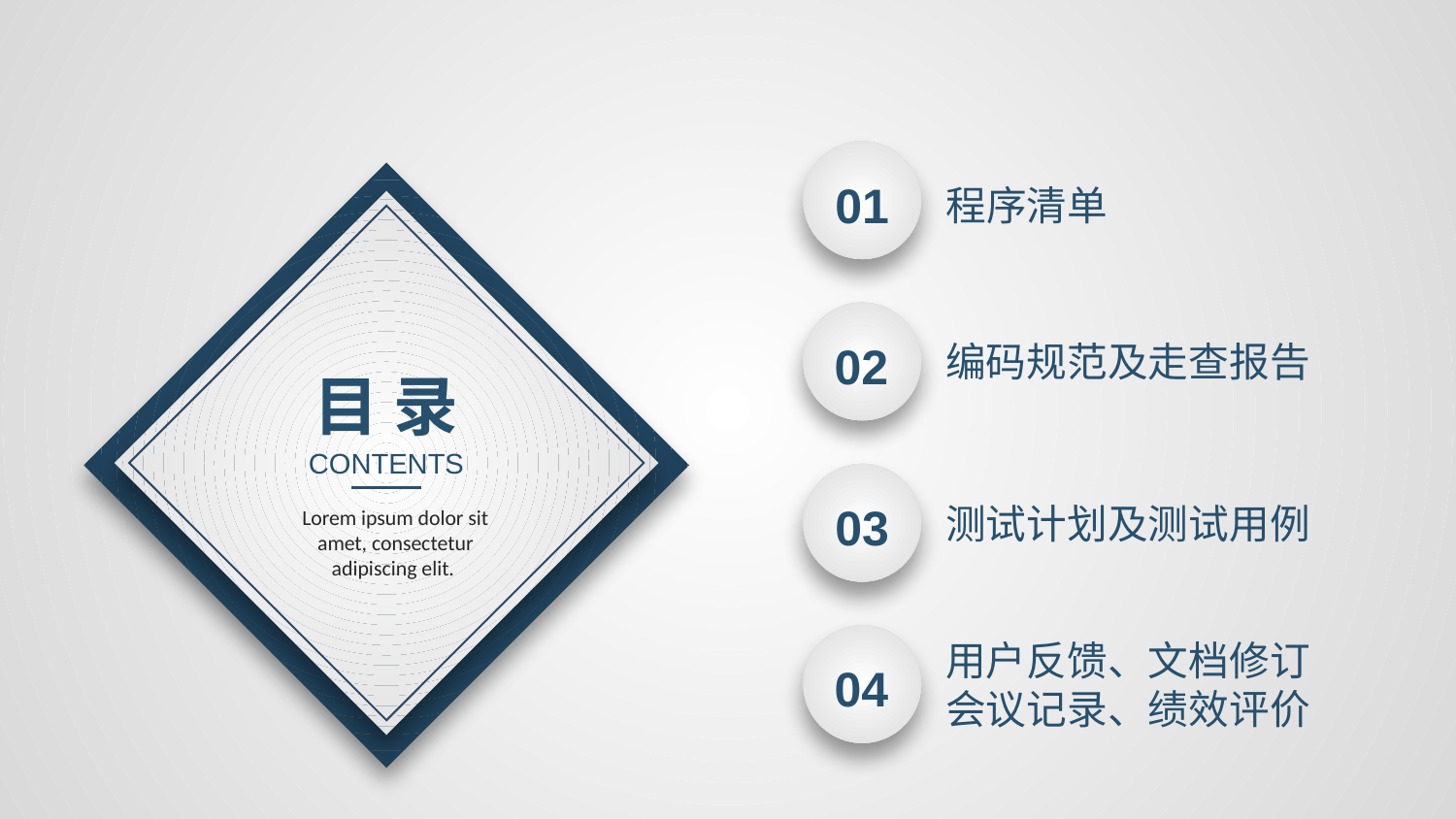

01
程序清单

02
编码规范及走查报告
目 录
CONTENTS

03
测试计划及测试用例
Lorem ipsum dolor sit amet, consectetur adipiscing elit.

04
用户反馈、文档修订
会议记录、绩效评价